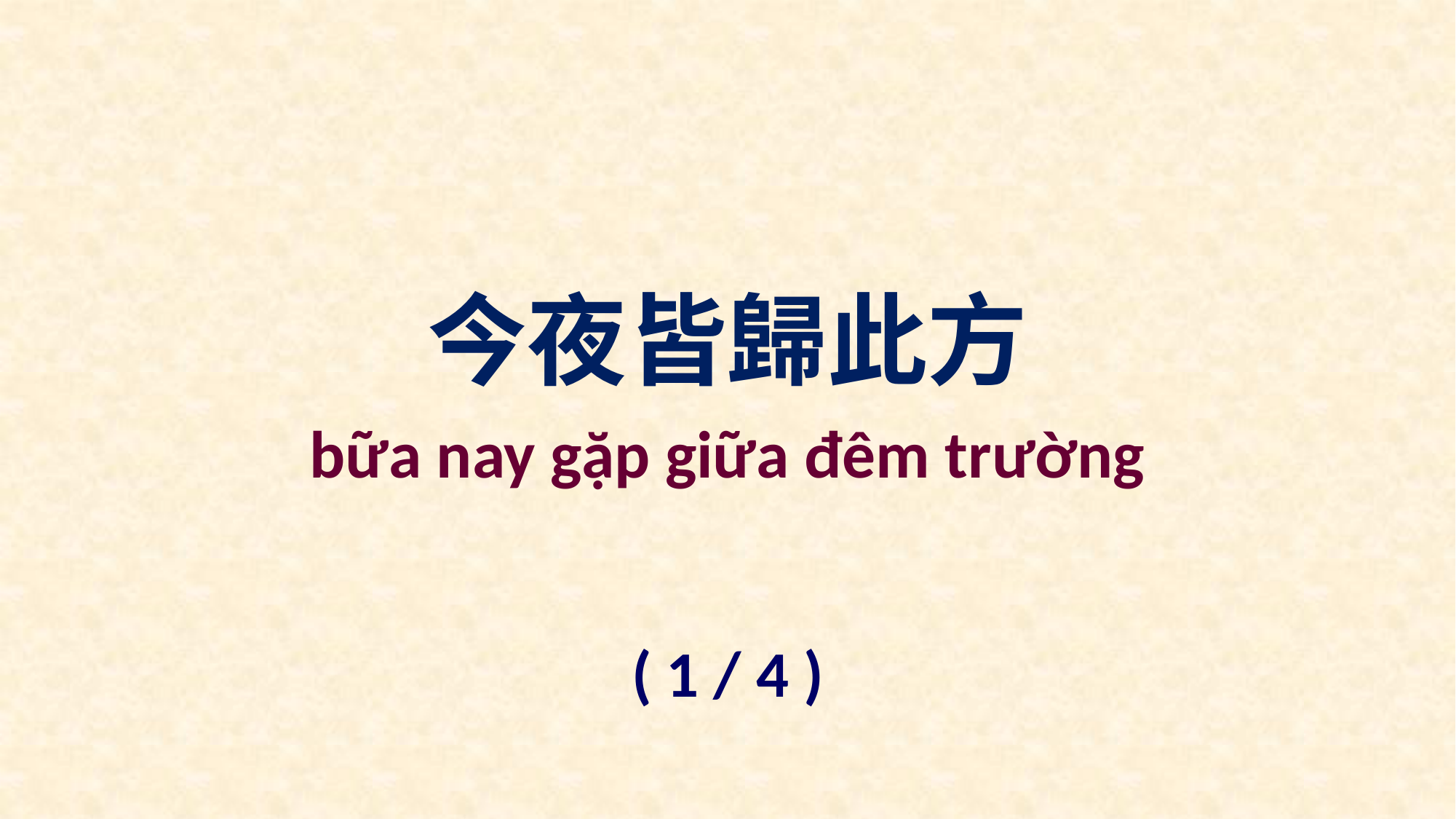

今夜皆歸此方
bữa nay gặp giữa đêm trường
( 1 / 4 )